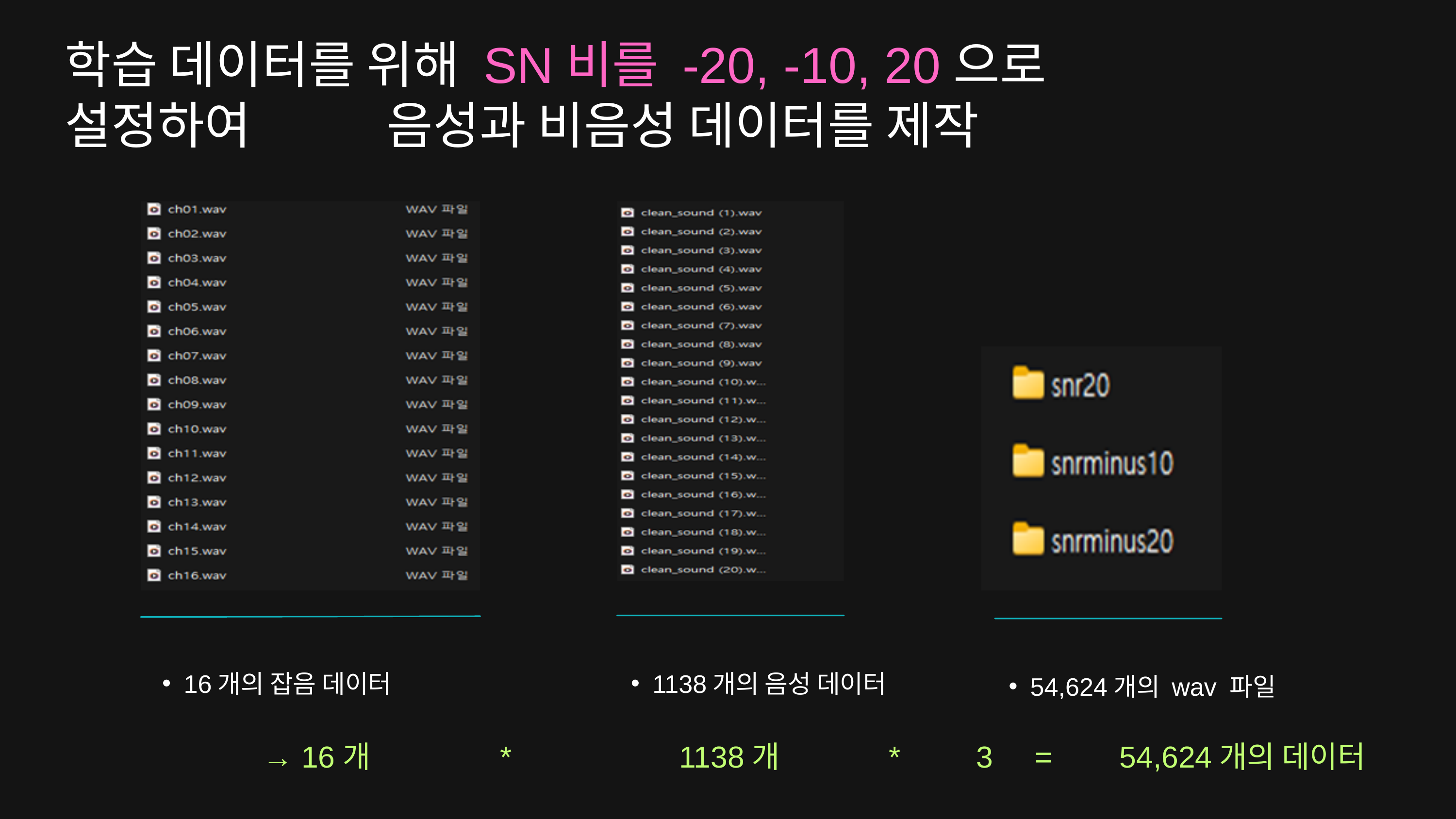

학습 데이터를 위해 SN비를 -20, -10, 20으로 설정하여            음성과 비음성 데이터를 제작

16개의 잡음 데이터
1138개의 음성 데이터
54,624개의 wav 파일
→ 16개                  *                    1138개               *         3     =        54,624개의 데이터